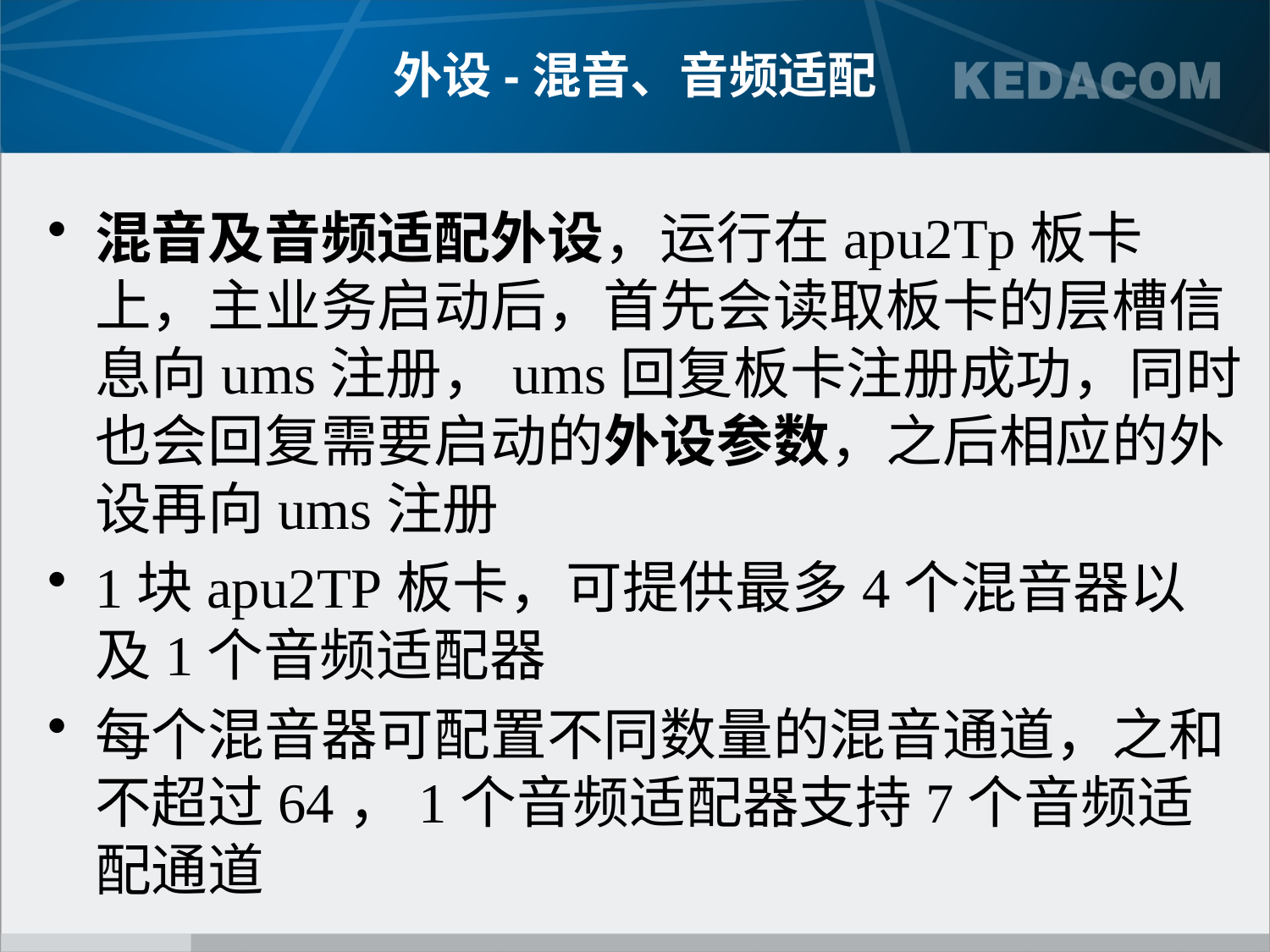

# 外设-混音、音频适配
混音及音频适配外设，运行在apu2Tp板卡上，主业务启动后，首先会读取板卡的层槽信息向ums注册，ums回复板卡注册成功，同时也会回复需要启动的外设参数，之后相应的外设再向ums注册
1块apu2TP板卡，可提供最多4个混音器以及1个音频适配器
每个混音器可配置不同数量的混音通道，之和不超过64，1个音频适配器支持7个音频适配通道